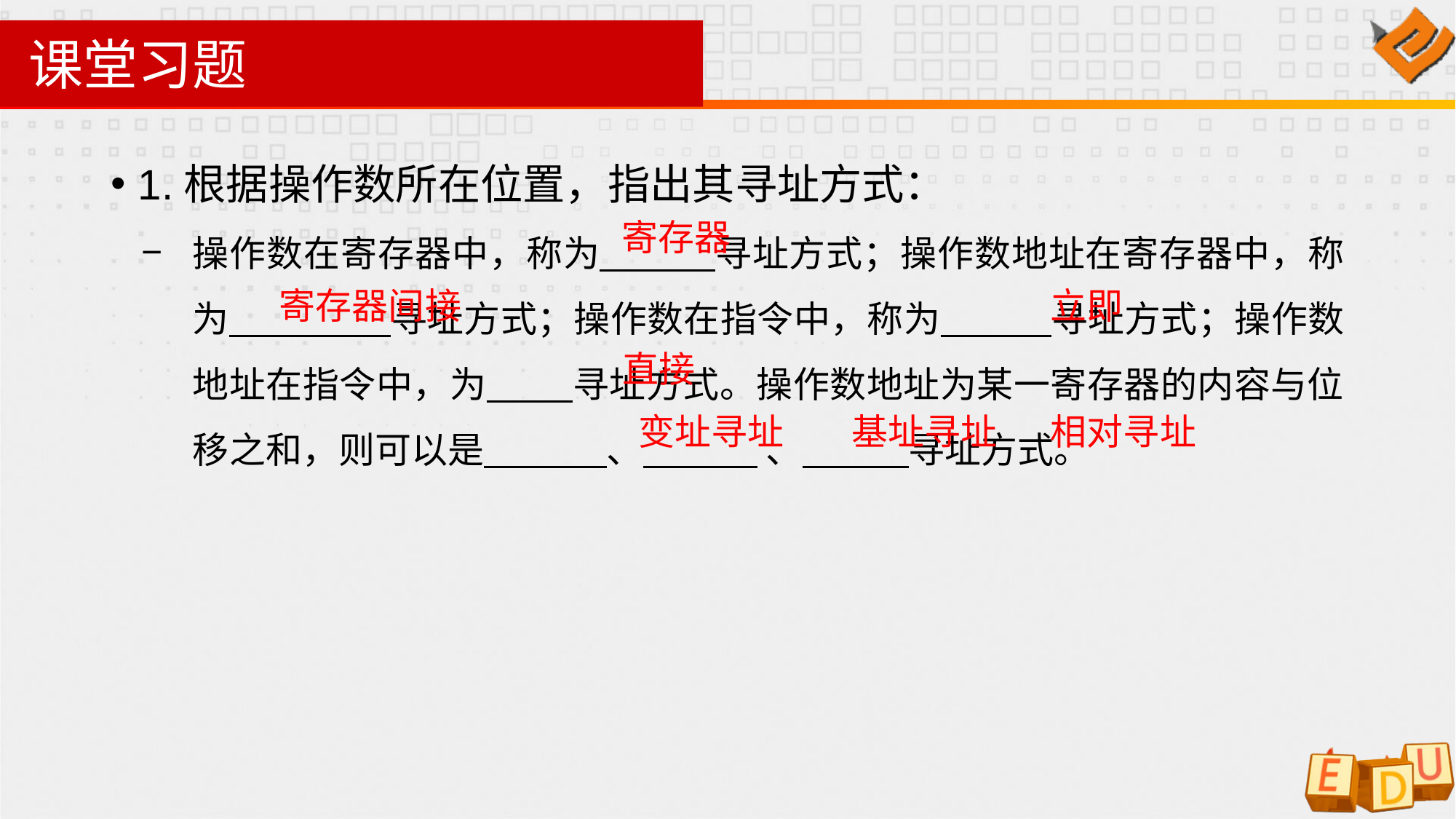

# 课堂习题
1.根据操作数所在位置，指出其寻址方式：
操作数在寄存器中，称为             寻址方式；操作数地址在寄存器中，称为                   寻址方式；操作数在指令中，称为             寻址方式；操作数地址在指令中，为          寻址方式。操作数地址为某一寄存器的内容与位移之和，则可以是               、               、             寻址方式。

寄存器
立即
寄存器间接
直接
变址寻址
基址寻址
相对寻址